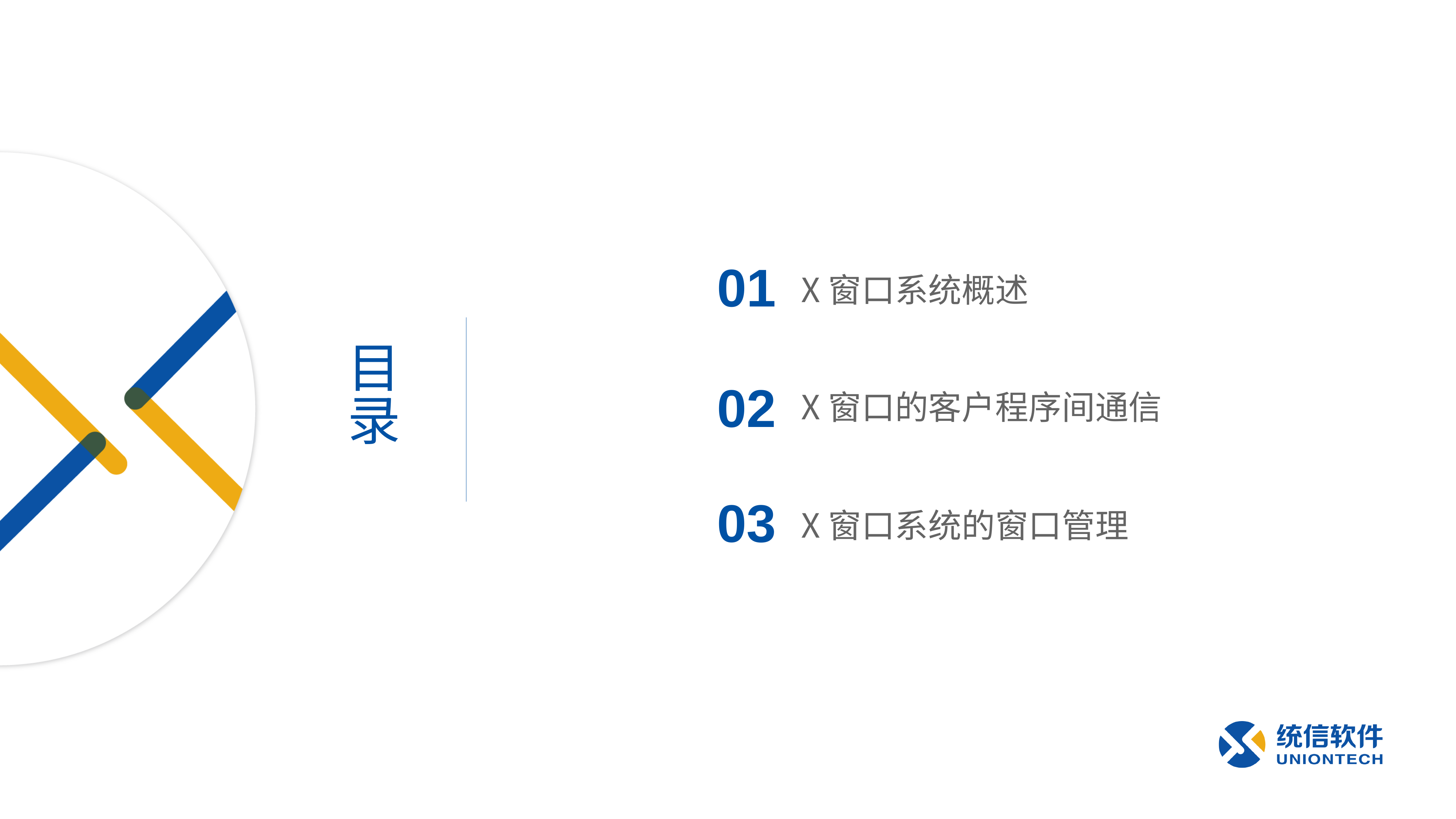

01
X窗口系统概述
# 目录
02
X窗口的客户程序间通信
03
X窗口系统的窗口管理